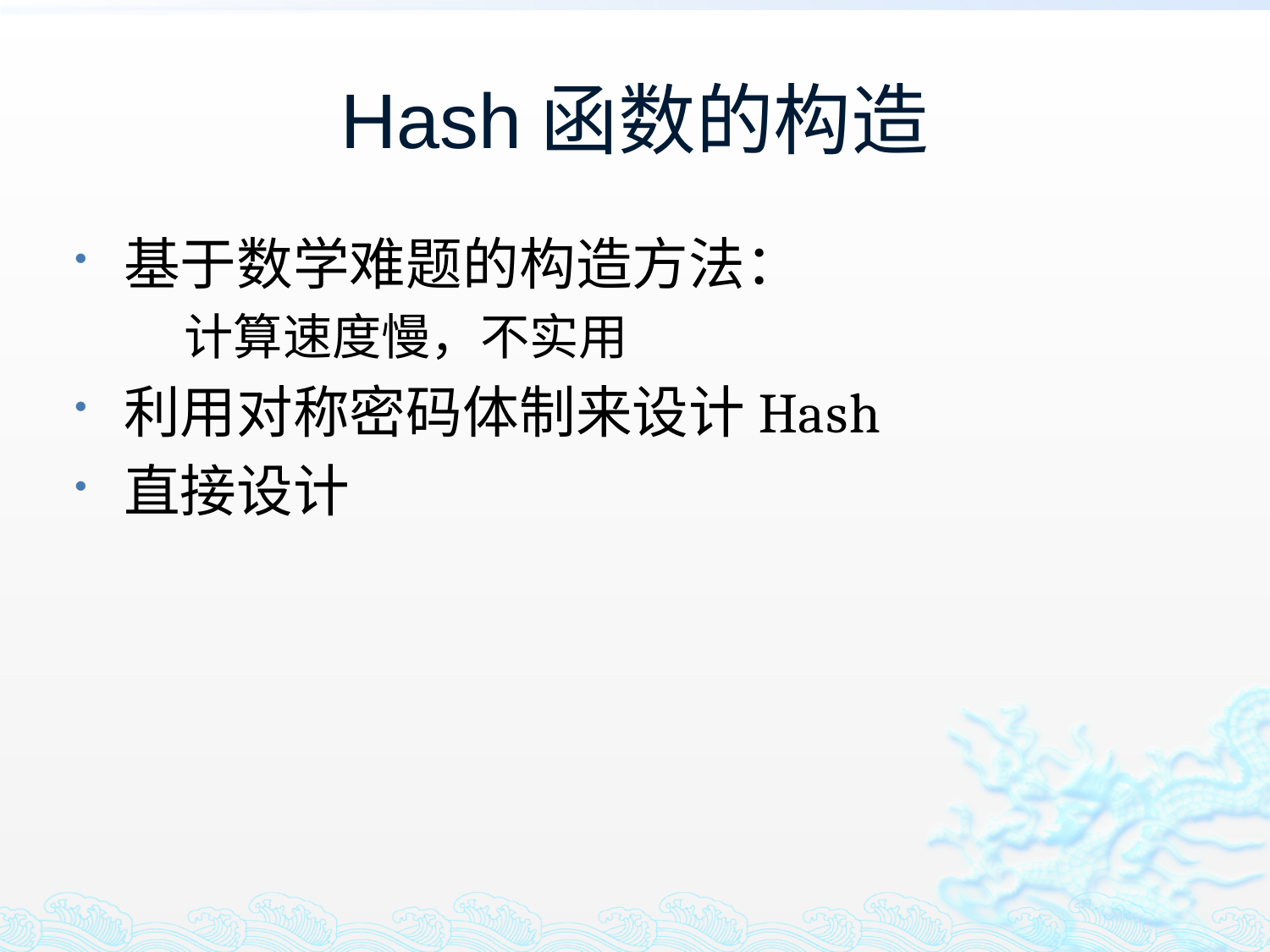

# Hash函数的构造
基于数学难题的构造方法：
   计算速度慢，不实用
利用对称密码体制来设计Hash
直接设计